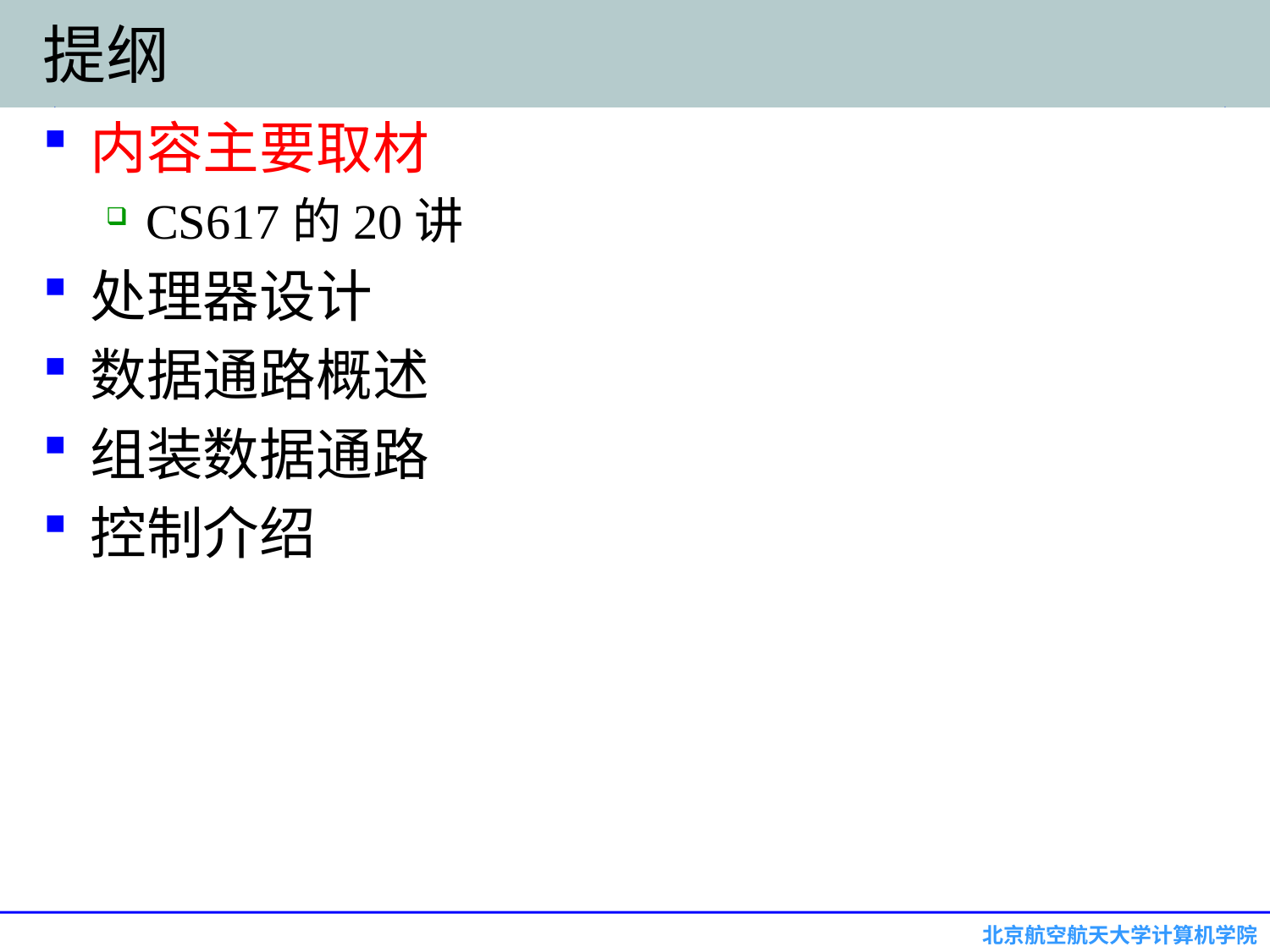

# 提纲
内容主要取材
CS617的20讲
处理器设计
数据通路概述
组装数据通路
控制介绍